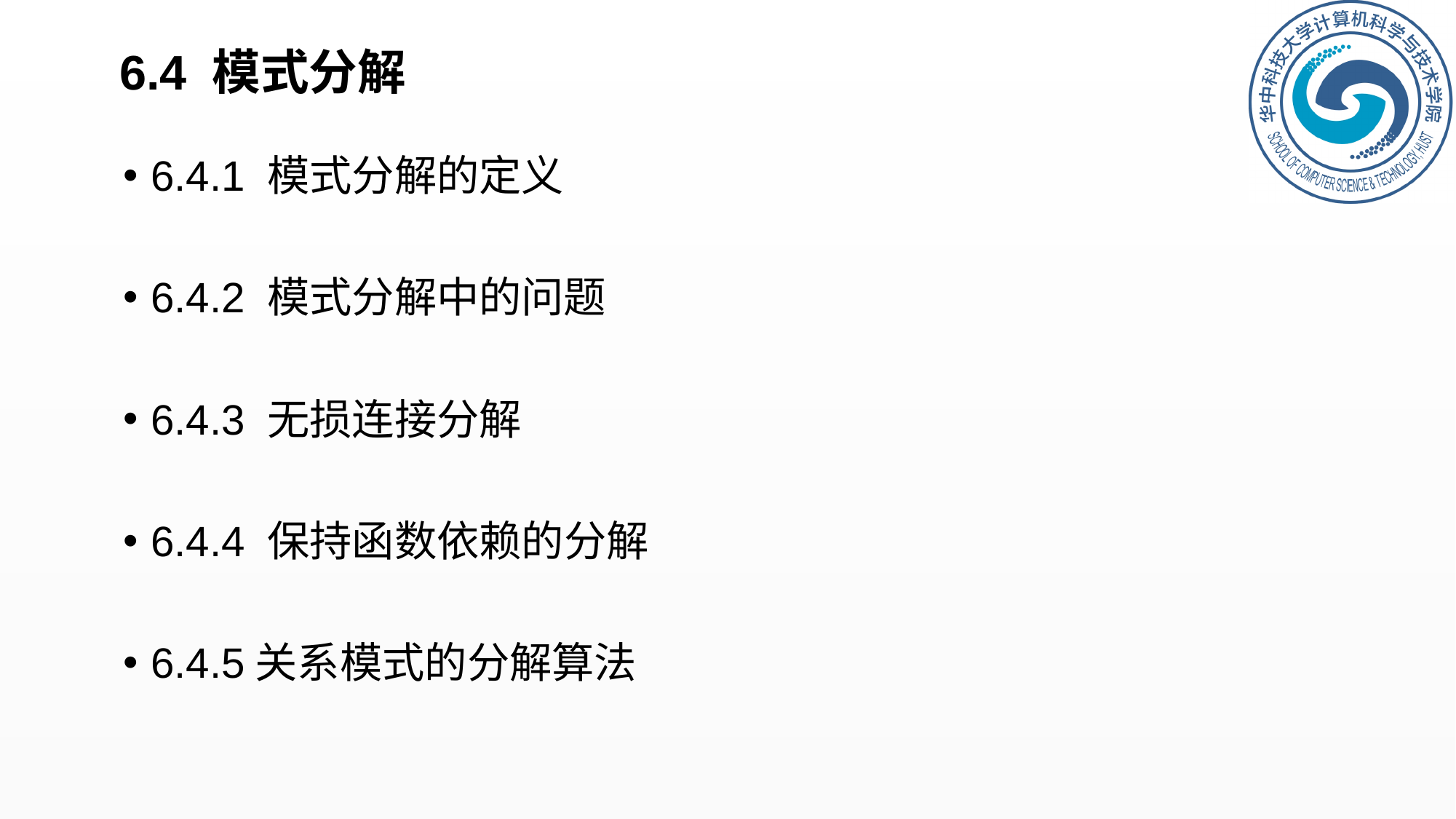

# 6.4 模式分解
6.4.1 模式分解的定义

6.4.2 模式分解中的问题

6.4.3 无损连接分解

6.4.4 保持函数依赖的分解

6.4.5关系模式的分解算法